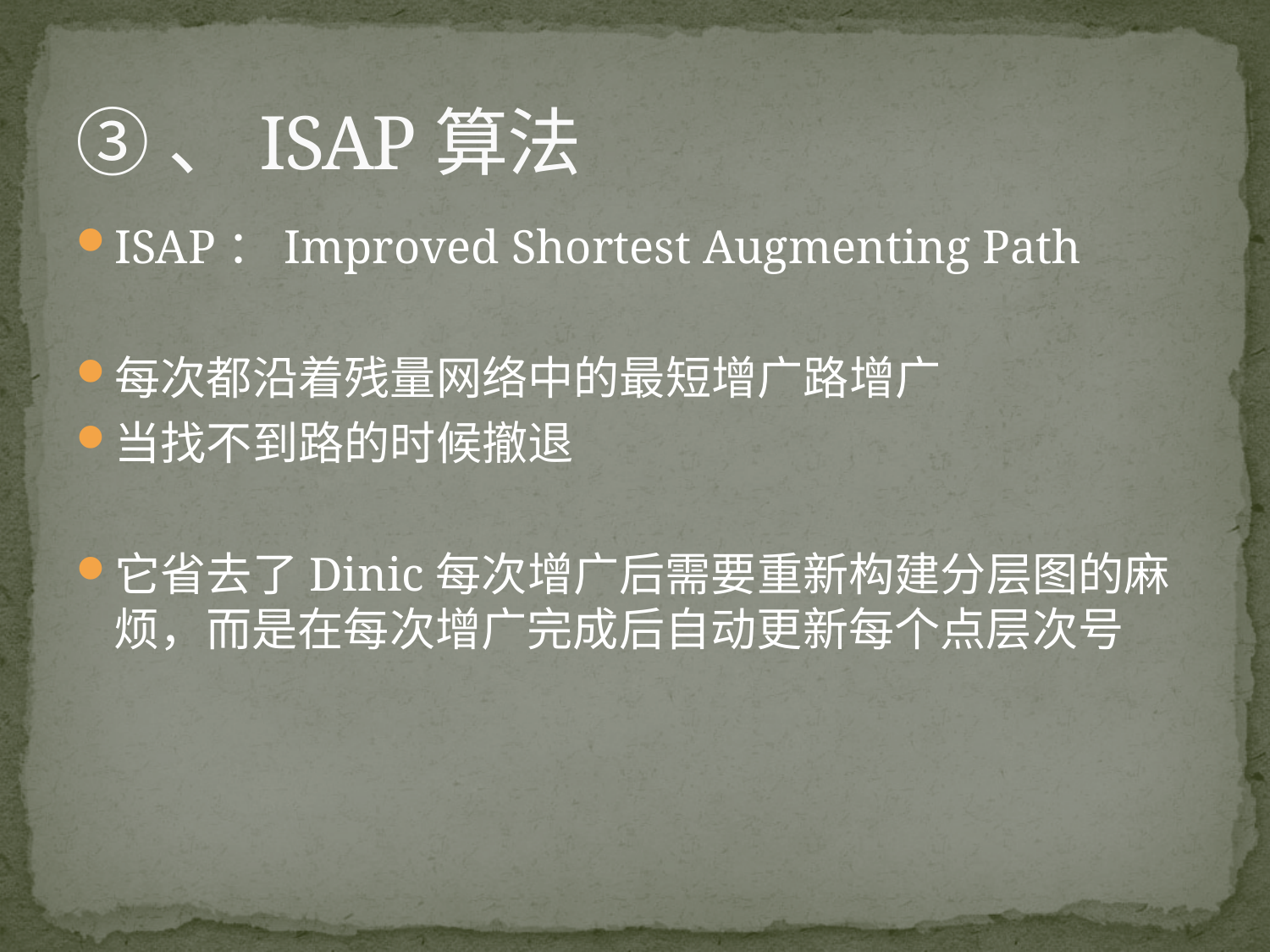

# ③、ISAP算法
ISAP：Improved Shortest Augmenting Path

每次都沿着残量网络中的最短增广路增广
当找不到路的时候撤退

它省去了Dinic每次增广后需要重新构建分层图的麻烦，而是在每次增广完成后自动更新每个点层次号